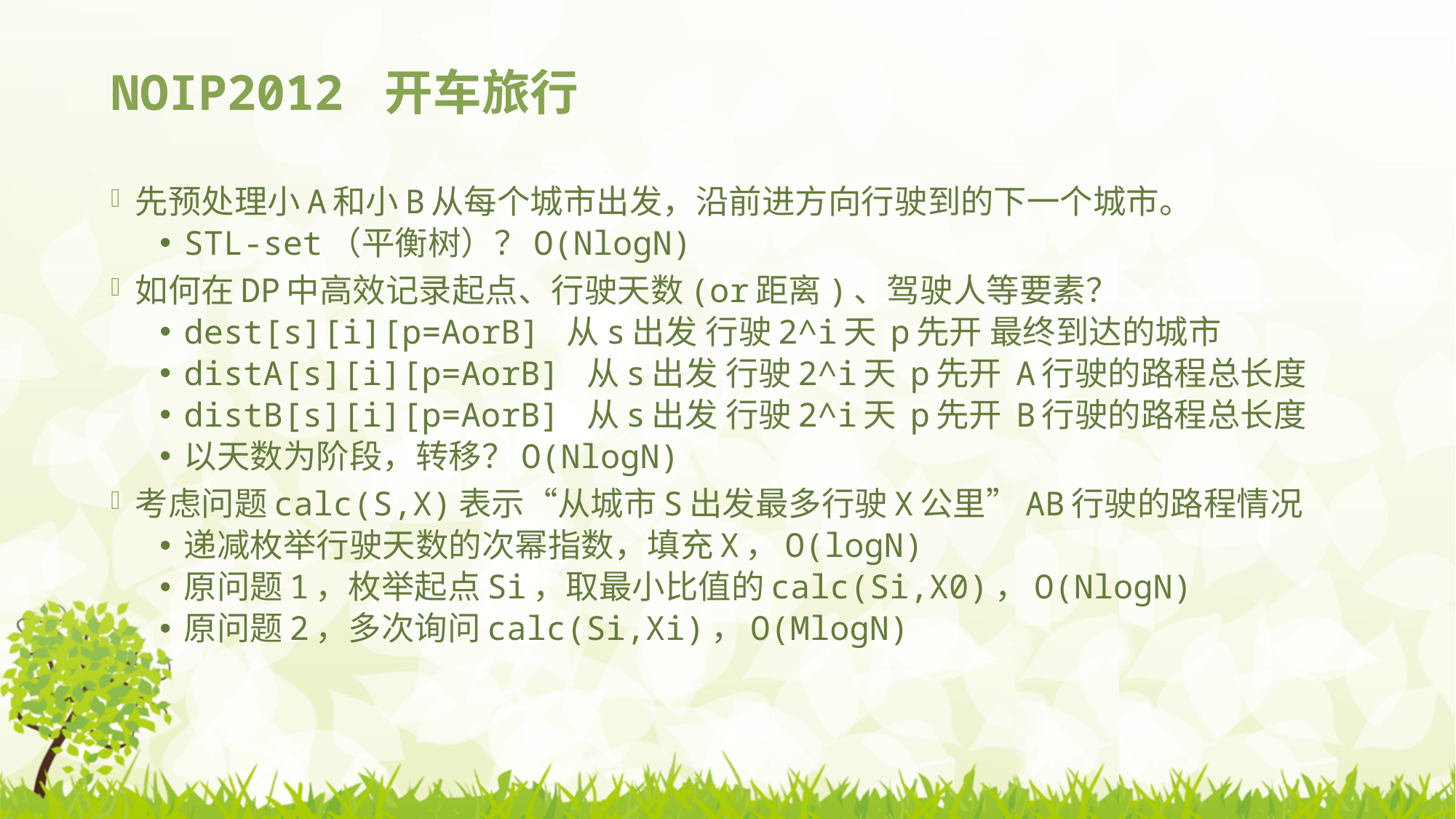

# NOIP2012 开车旅行
先预处理小A和小B从每个城市出发，沿前进方向行驶到的下一个城市。
STL-set（平衡树）？O(NlogN)
如何在DP中高效记录起点、行驶天数(or距离)、驾驶人等要素？
dest[s][i][p=AorB] 从s出发 行驶2^i天 p先开 最终到达的城市
distA[s][i][p=AorB] 从s出发 行驶2^i天 p先开 A行驶的路程总长度
distB[s][i][p=AorB] 从s出发 行驶2^i天 p先开 B行驶的路程总长度
以天数为阶段，转移？O(NlogN)
考虑问题calc(S,X)表示“从城市S出发最多行驶X公里”AB行驶的路程情况
递减枚举行驶天数的次幂指数，填充X，O(logN)
原问题1，枚举起点Si，取最小比值的calc(Si,X0)，O(NlogN)
原问题2，多次询问calc(Si,Xi)，O(MlogN)